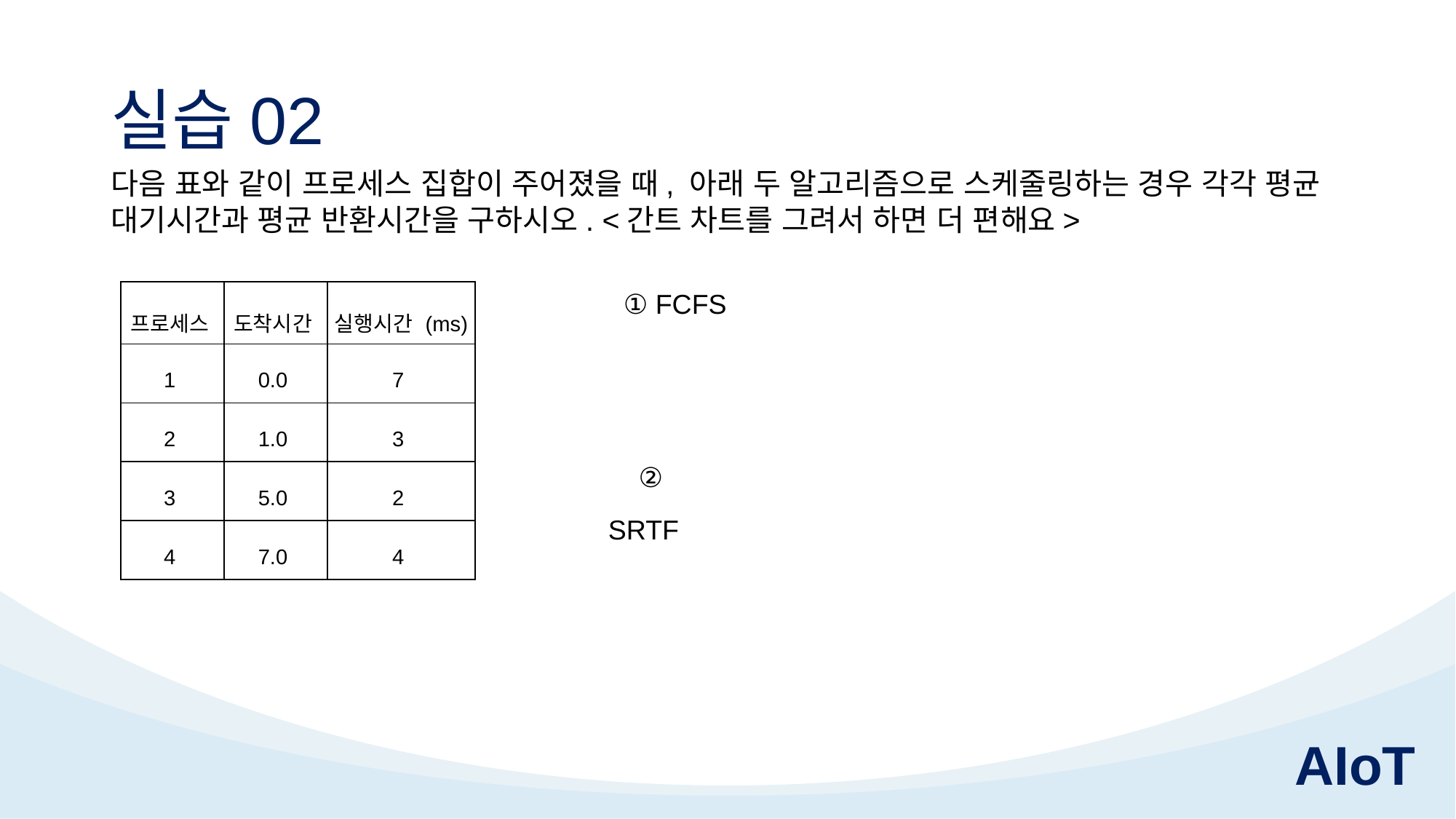

# 실습02
다음 표와 같이 프로세스 집합이 주어졌을 때, 아래 두 알고리즘으로 스케줄링하는 경우 각각 평균 대기시간과 평균 반환시간을 구하시오. <간트 차트를 그려서 하면 더 편해요>
| 프로세스 | 도착시간 | 실행시간 (ms) |
| --- | --- | --- |
| 1 | 0.0 | 7 |
| 2 | 1.0 | 3 |
| 3 | 5.0 | 2 |
| 4 | 7.0 | 4 |
① FCFS
② SRTF